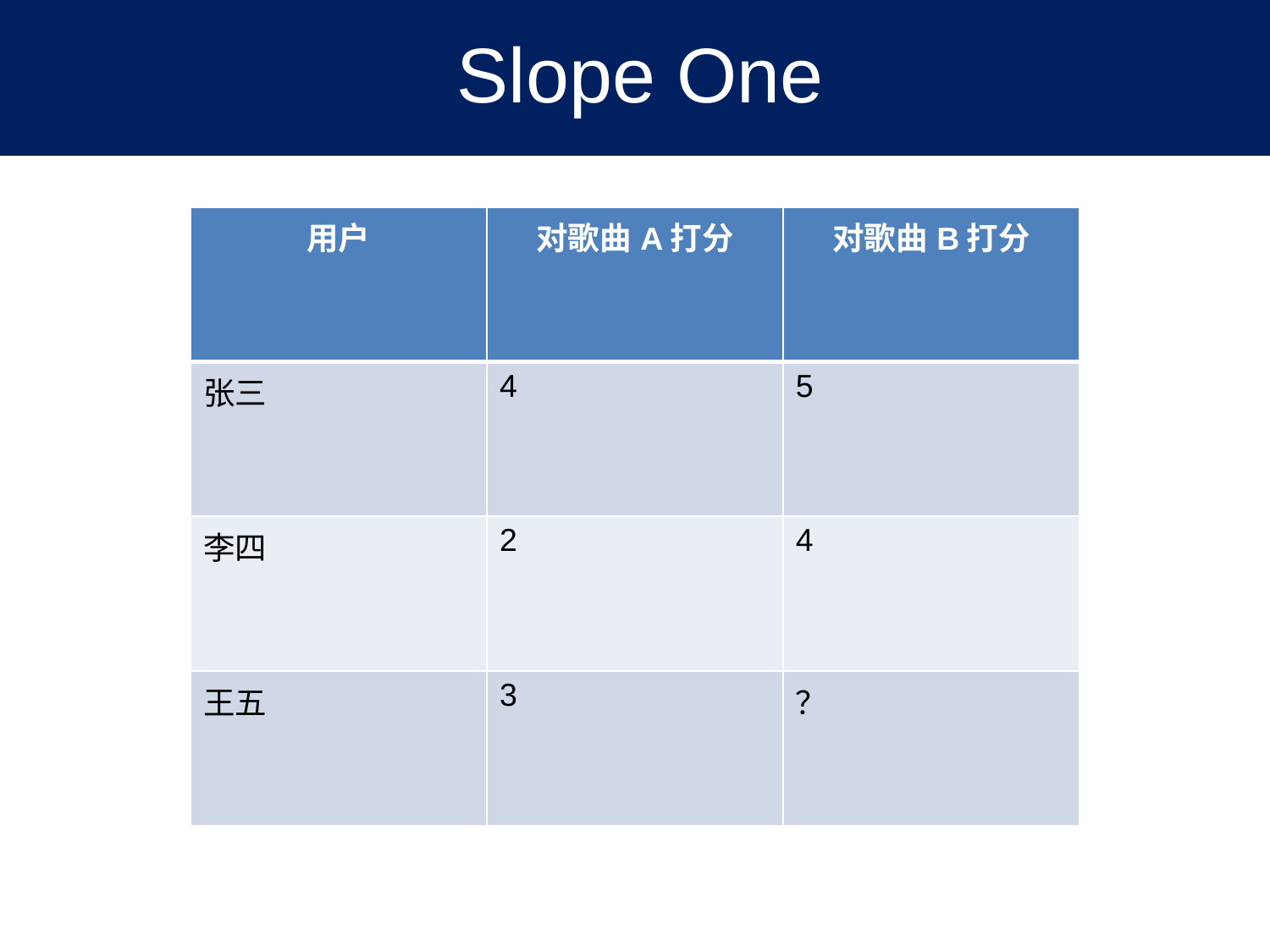

Slope One
| 用户 | 对歌曲A打分 | 对歌曲B打分 |
| --- | --- | --- |
| 张三 | 4 | 5 |
| 李四 | 2 | 4 |
| 王五 | 3 | ？ |